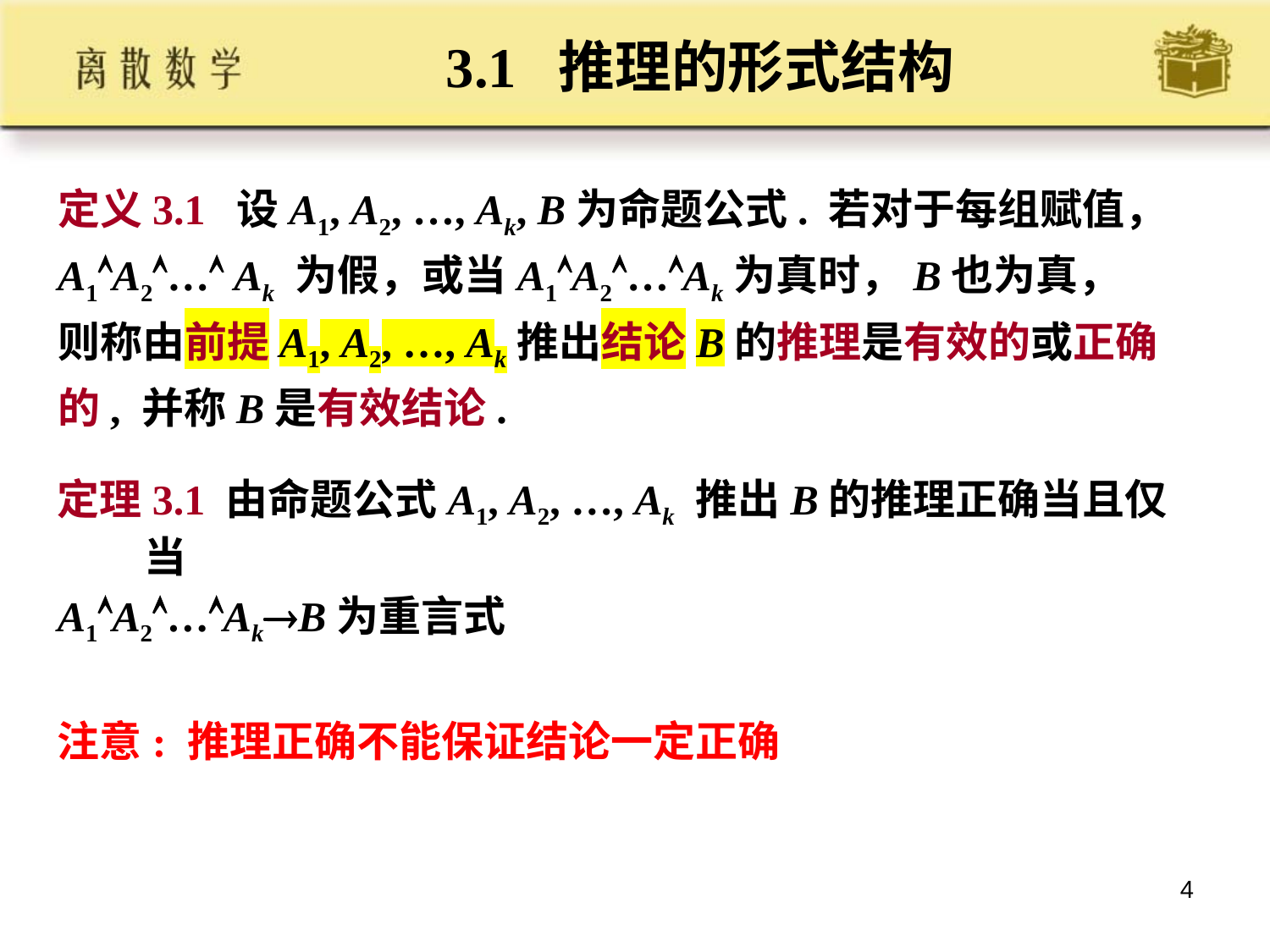

# 3.1  推理的形式结构
定义3.1  设A1, A2, …, Ak, B为命题公式. 若对于每组赋值，
A1∧A2∧…∧ Ak 为假，或当A1∧A2∧…∧Ak为真时，B也为真，
则称由前提A1, A2, …, Ak推出结论B的推理是有效的或正确
的, 并称B是有效结论.
定理3.1 由命题公式A1, A2, …, Ak 推出B的推理正确当且仅当
A1∧A2∧…∧Ak→B为重言式

注意: 推理正确不能保证结论一定正确
4